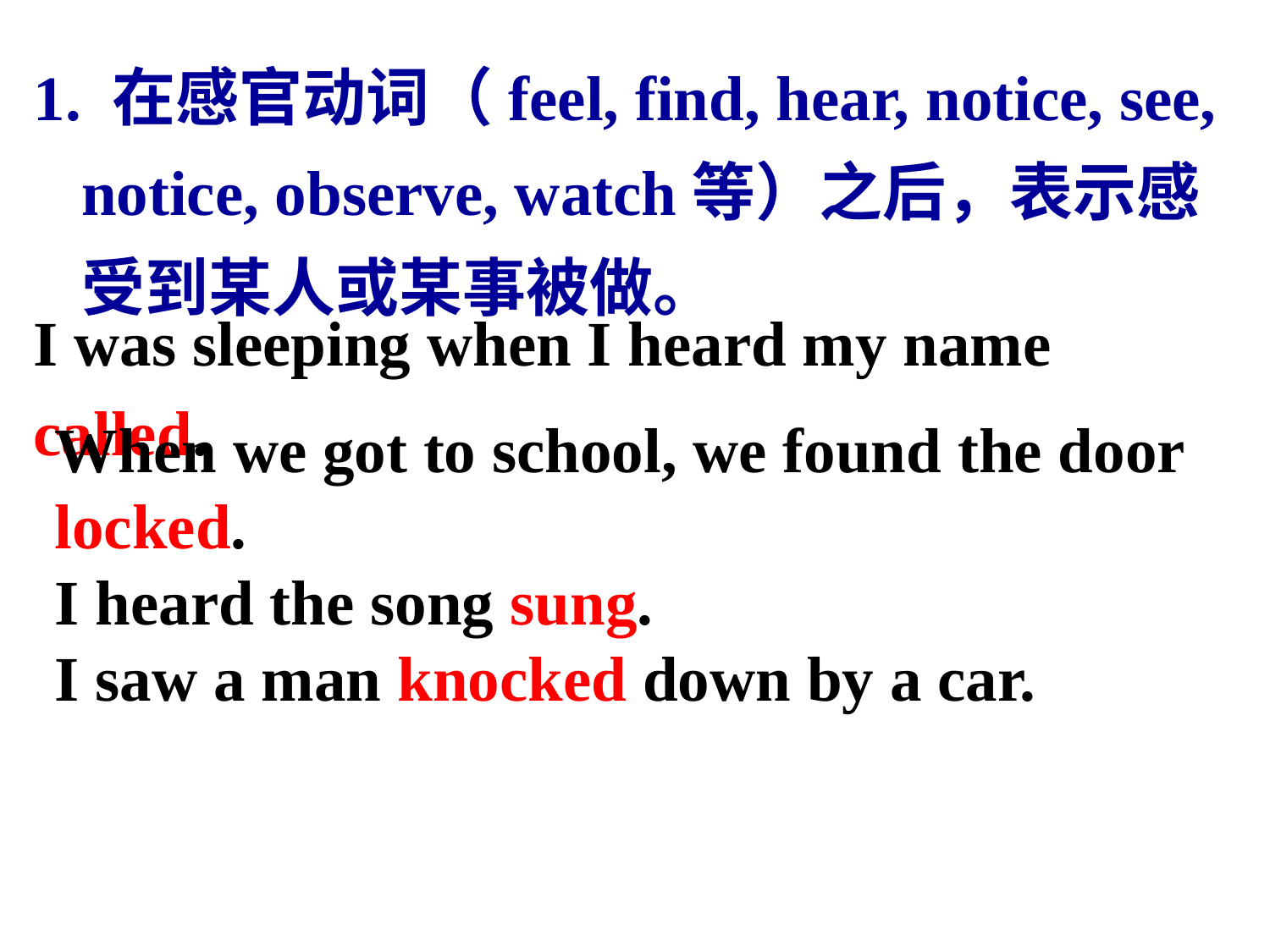

1. 在感官动词（feel, find, hear, notice, see, notice, observe, watch等）之后，表示感受到某人或某事被做。
I was sleeping when I heard my name called.
When we got to school, we found the door locked.
I heard the song sung.
I saw a man knocked down by a car.